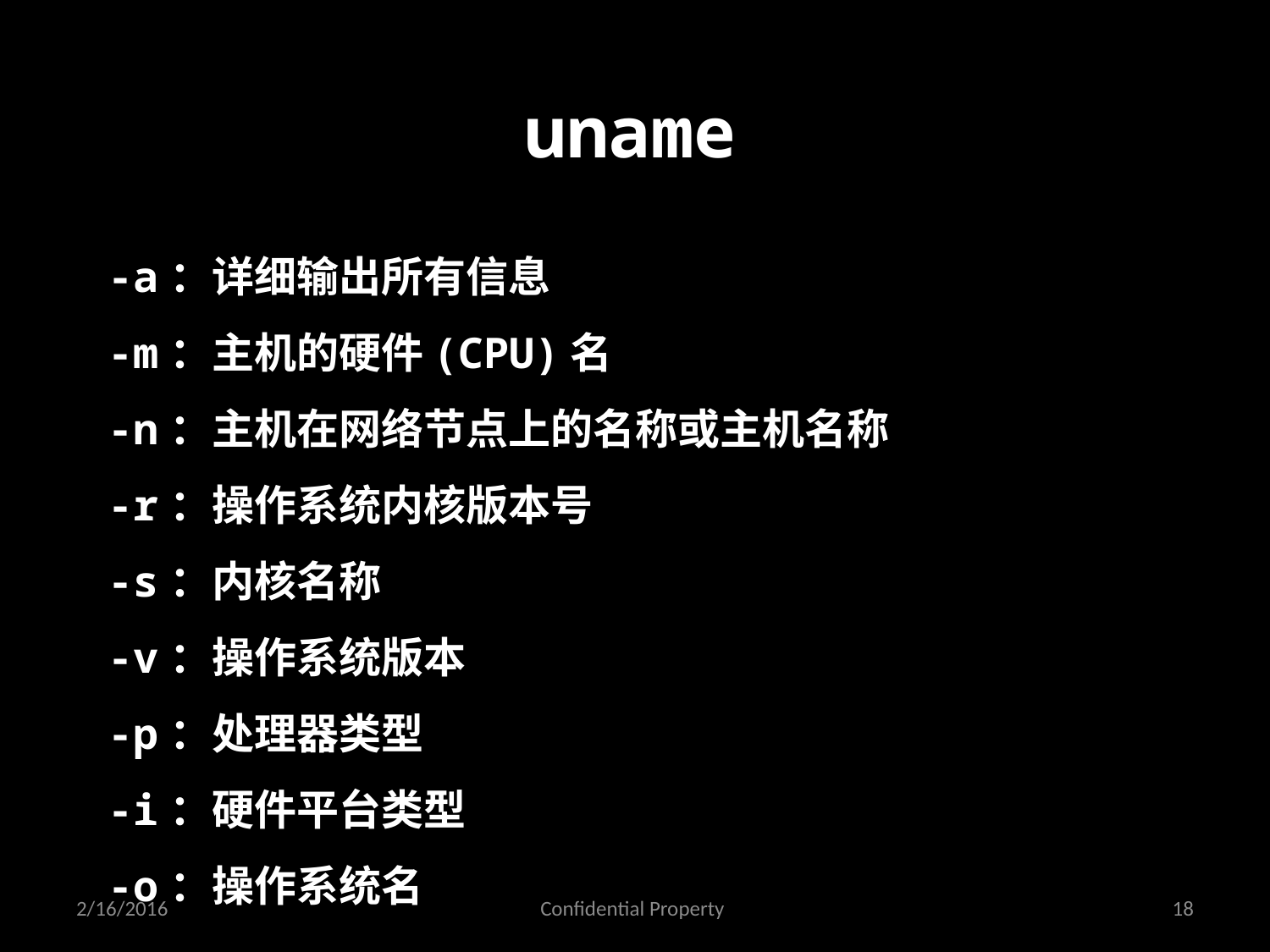

uname
-a：详细输出所有信息
-m：主机的硬件(CPU)名
-n：主机在网络节点上的名称或主机名称
-r：操作系统内核版本号
-s：内核名称
-v：操作系统版本
-p：处理器类型
-i：硬件平台类型
-o：操作系统名
2/16/2016
Confidential Property
18